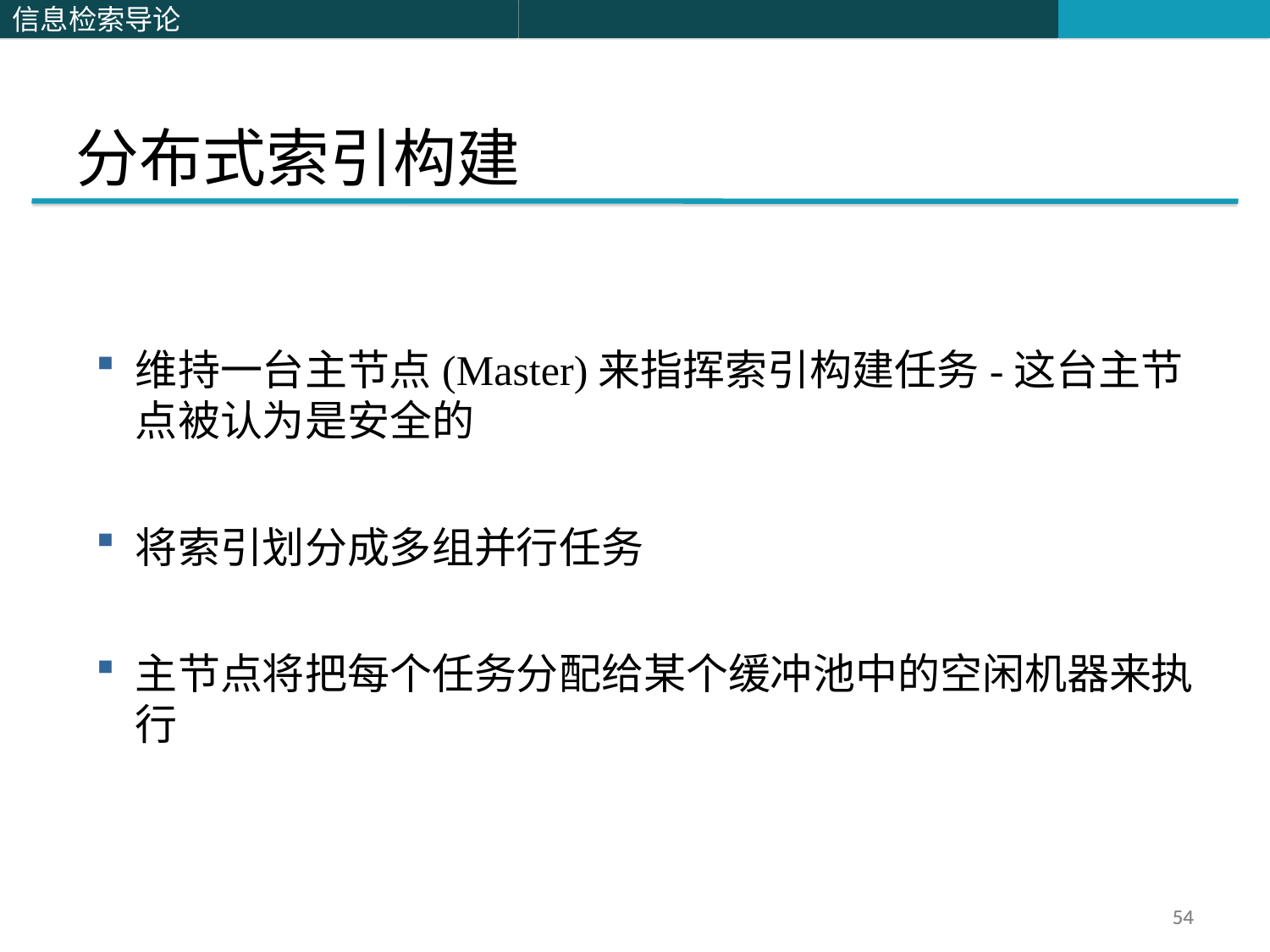

分布式索引构建
维持一台主节点(Master)来指挥索引构建任务-这台主节点被认为是安全的

将索引划分成多组并行任务

主节点将把每个任务分配给某个缓冲池中的空闲机器来执行
54
54